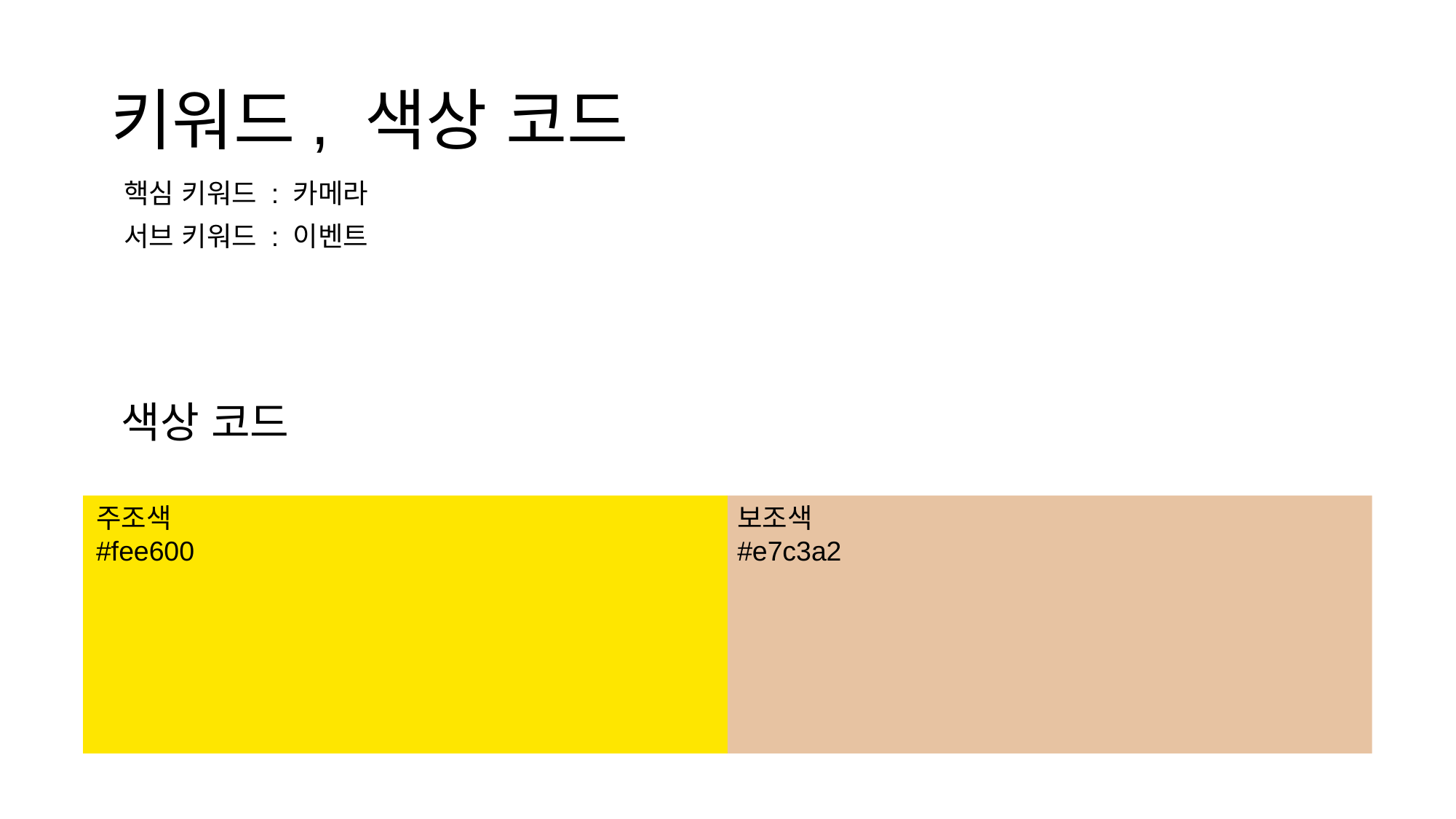

# 키워드, 색상 코드
핵심 키워드 : 카메라
서브 키워드 : 이벤트
색상 코드

주조색
#fee600
보조색
#e7c3a2